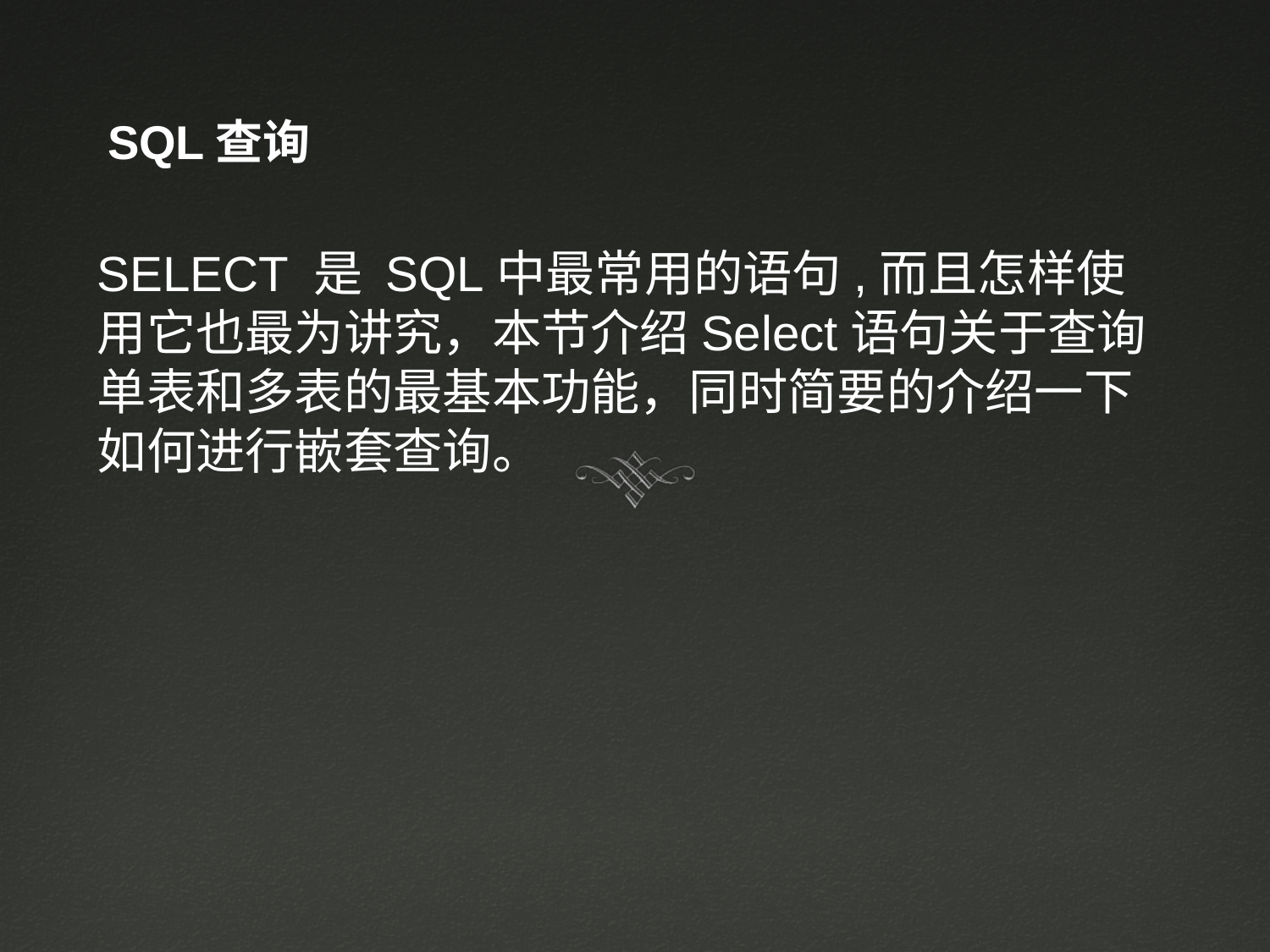

SQL查询
SELECT 是 SQL中最常用的语句,而且怎样使用它也最为讲究，本节介绍Select语句关于查询单表和多表的最基本功能，同时简要的介绍一下如何进行嵌套查询。